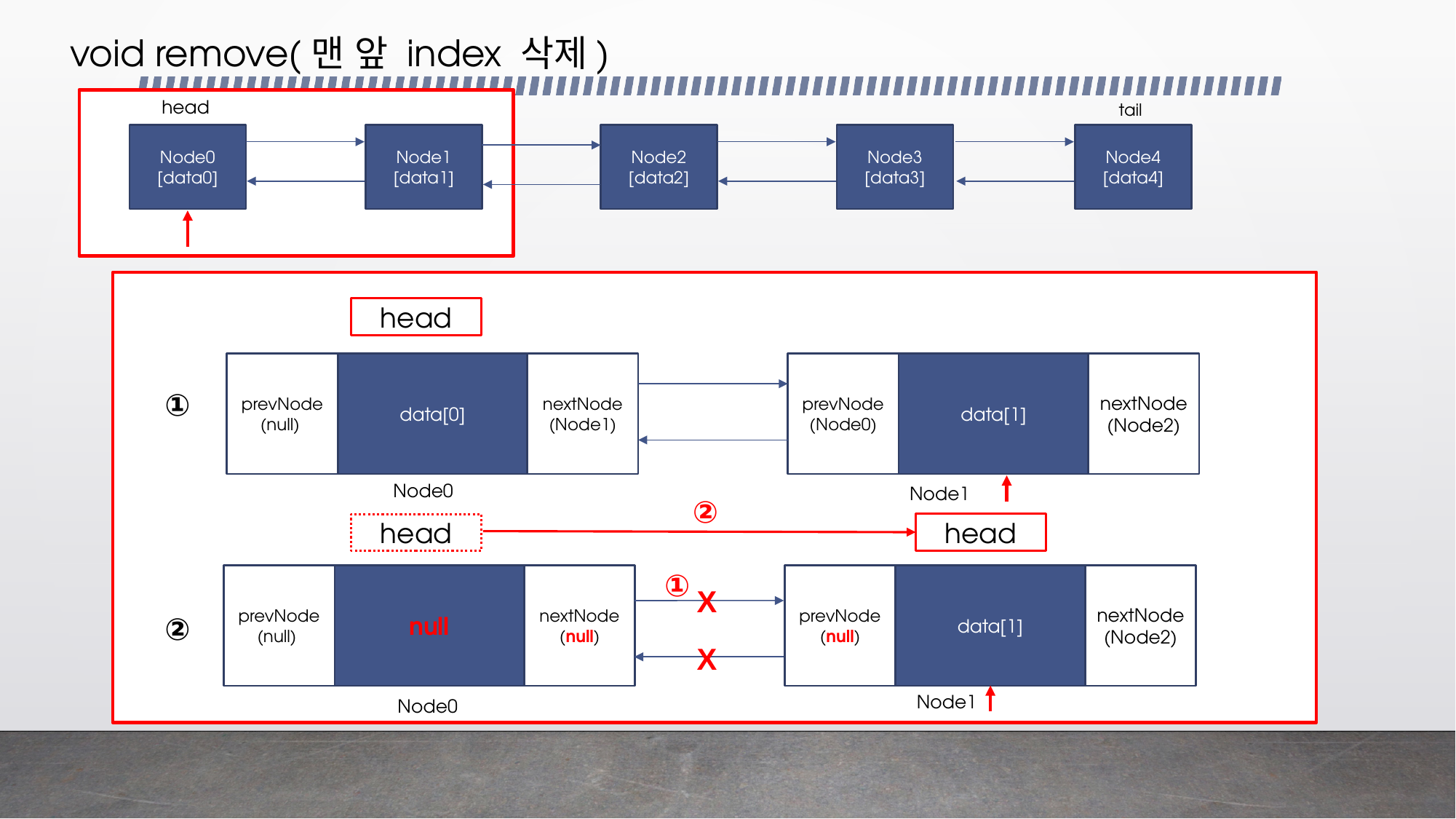

void remove(맨 앞 index 삭제)

head
tail
Node0
[data0]
Node1
[data1]
Node2
[data2]
Node3
[data3]
Node4
[data4]

head
prevNode
(null)
data[0]
nextNode
(Node1)
prevNode
(Node0)
data[1]
nextNode
(Node2)
①
Node0
Node1
②
head
head

prevNode
(null)
null
nextNode
(null)
prevNode
(null)
data[1]
nextNode
(Node2)
①
X
②
X
Node1
Node0